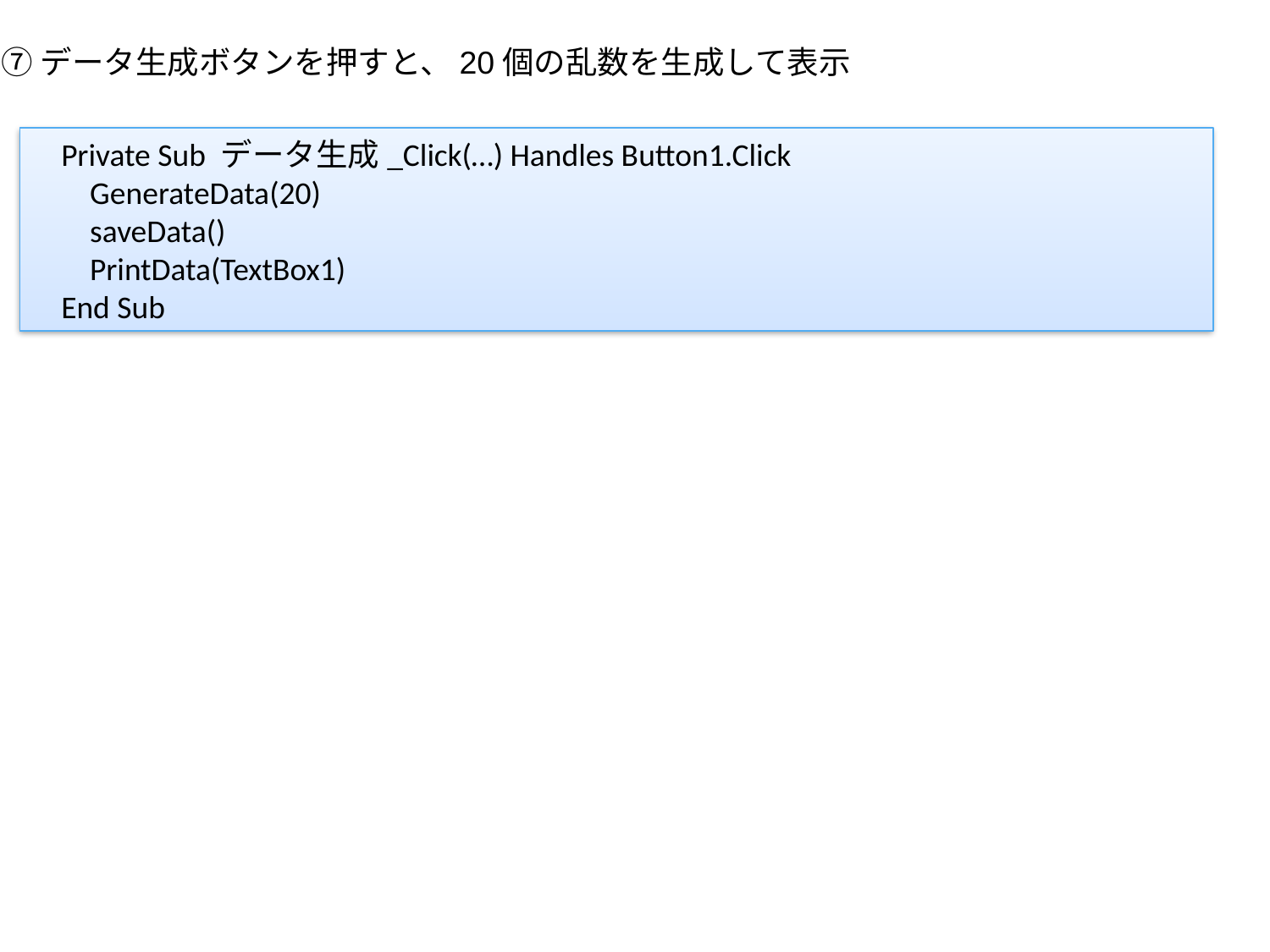

⑦データ生成ボタンを押すと、20個の乱数を生成して表示
    Private Sub データ生成_Click(…) Handles Button1.Click
        GenerateData(20)
        saveData()
        PrintData(TextBox1)
    End Sub